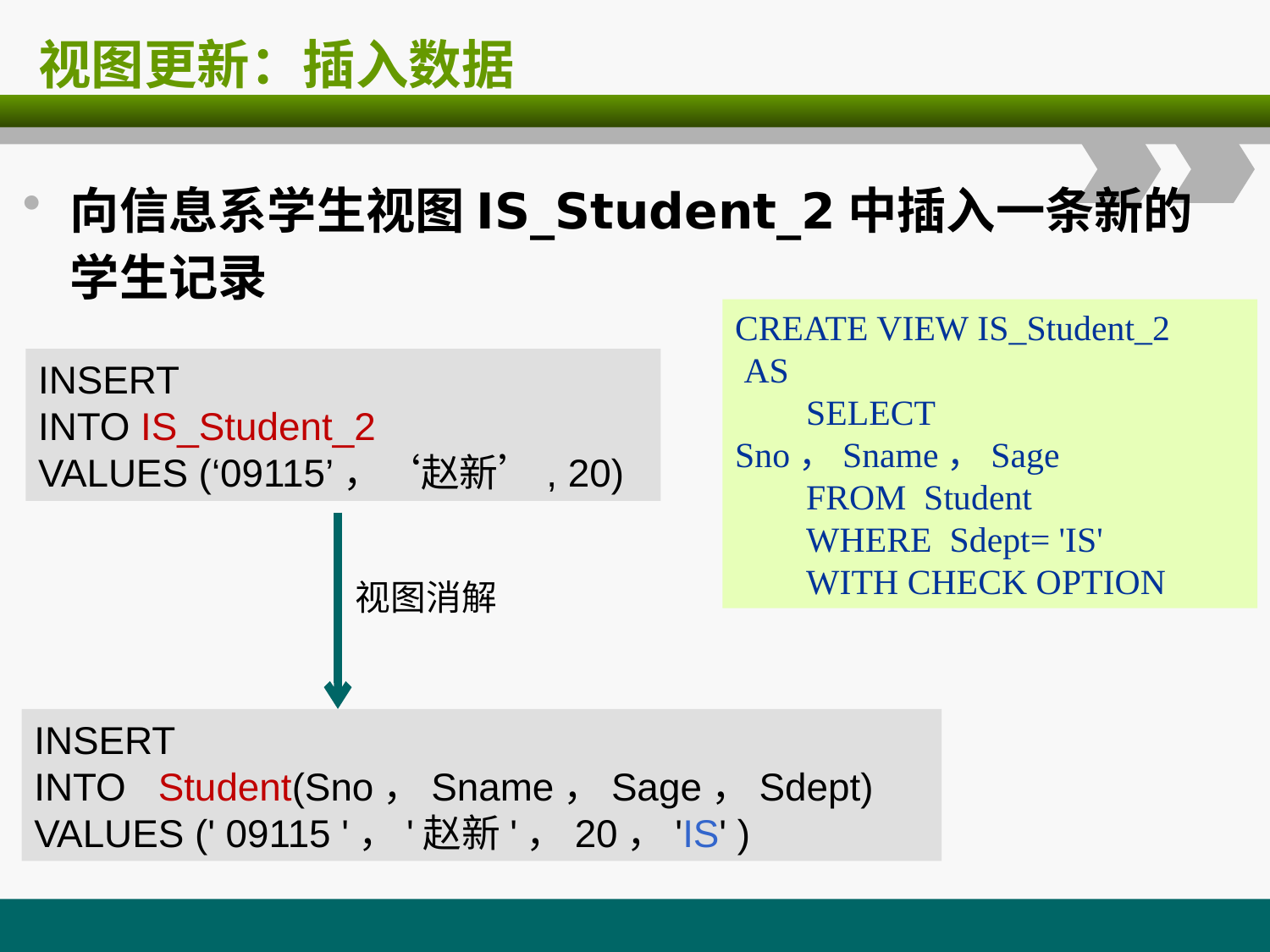

# 视图更新：插入数据
向信息系学生视图IS_Student_2中插入一条新的学生记录
CREATE VIEW IS_Student_2
 AS
        SELECT Sno，Sname，Sage
        FROM  Student
        WHERE  Sdept= 'IS'
        WITH CHECK OPTION
INSERT
INTO IS_Student_2
VALUES (‘09115’，‘赵新’, 20)
视图消解
INSERT
INTO   Student(Sno，Sname，Sage，Sdept)
VALUES (' 09115 '，'赵新'，20，'IS' )